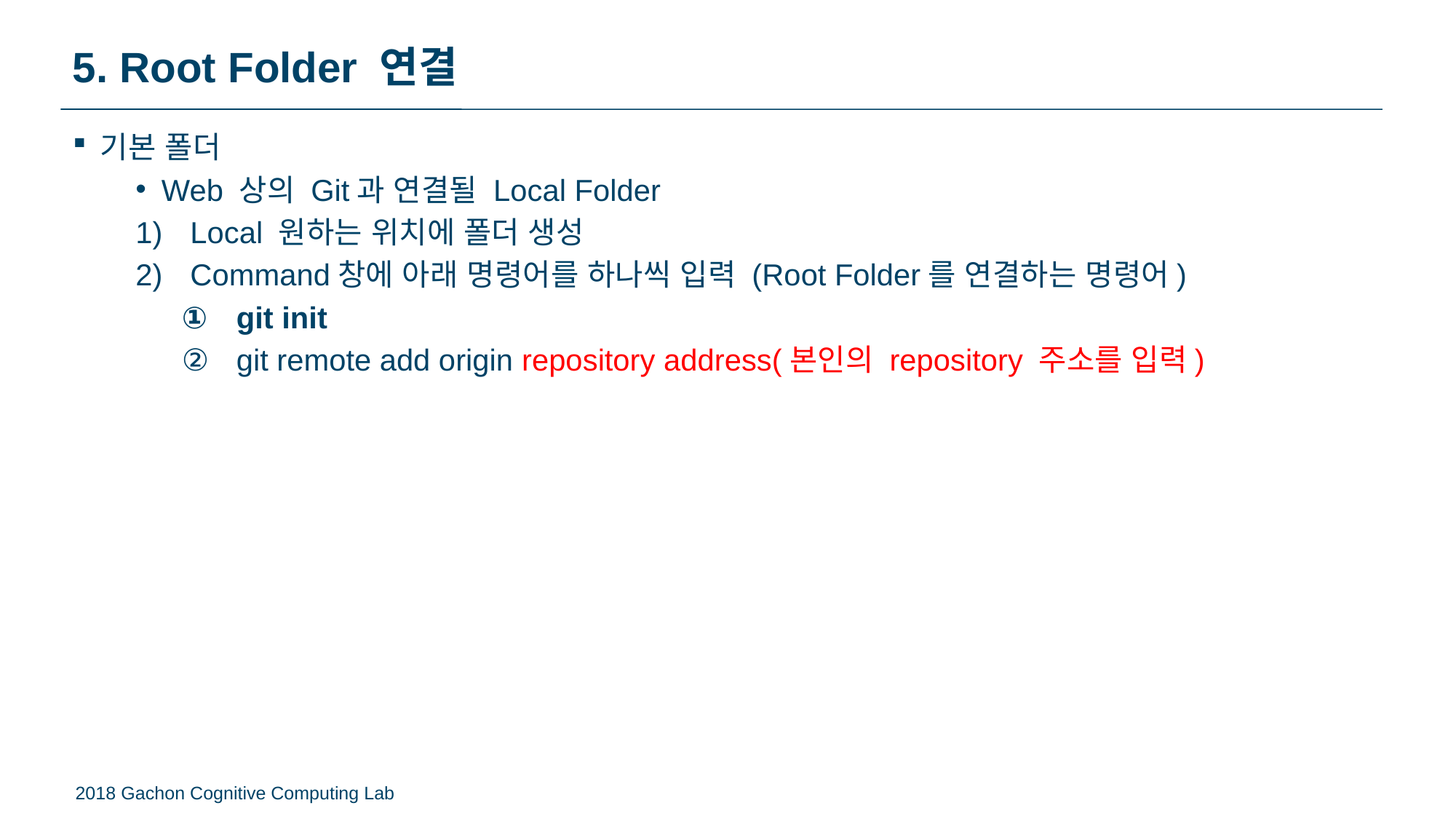

# 5. Root Folder 연결
기본 폴더
Web 상의 Git과 연결될 Local Folder
Local 원하는 위치에 폴더 생성
Command창에 아래 명령어를 하나씩 입력 (Root Folder를 연결하는 명령어)
git init
git remote add origin repository address(본인의 repository 주소를 입력)